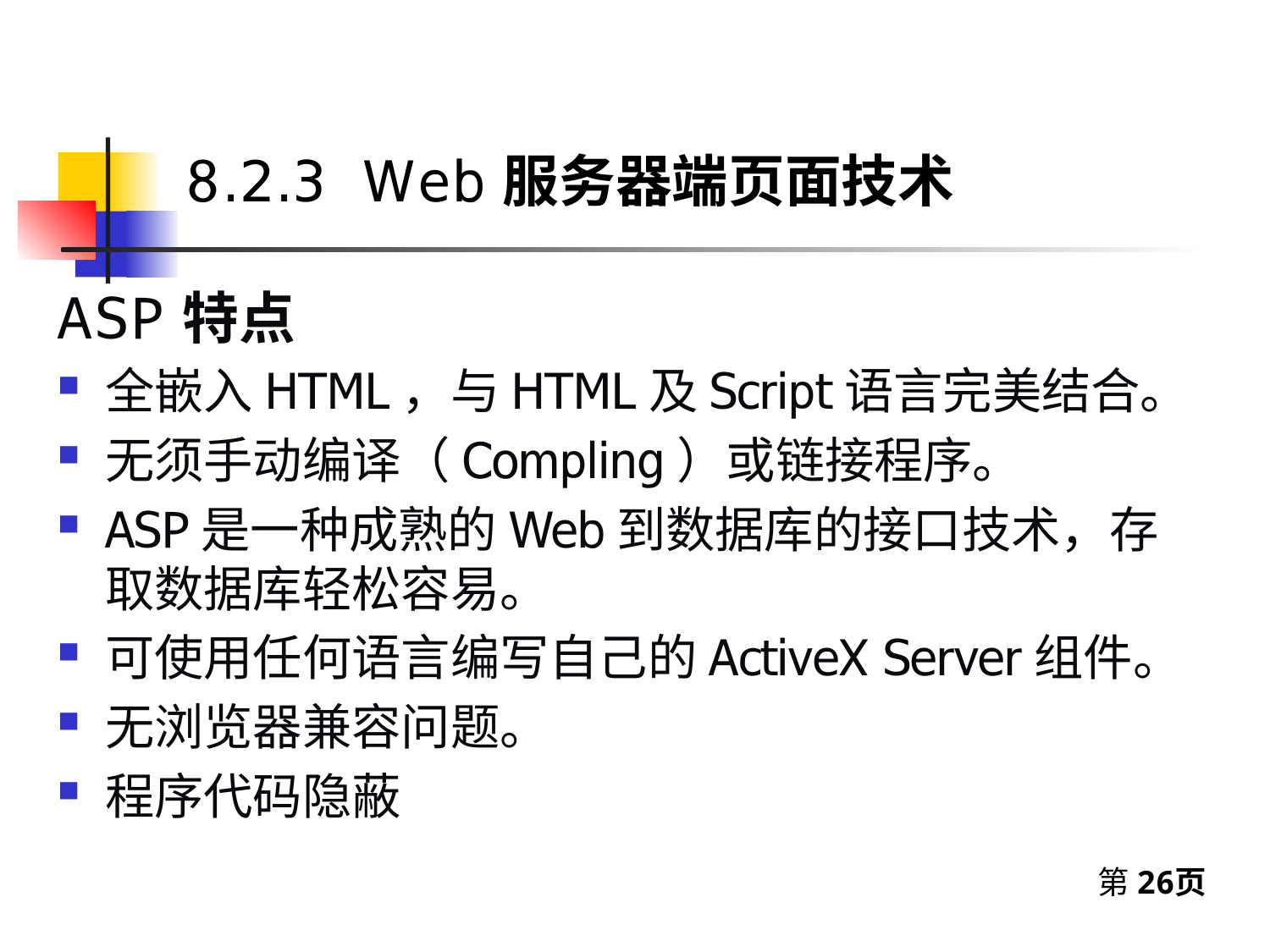

8.2.3  Web服务器端页面技术
ASP特点
全嵌入HTML，与HTML及Script语言完美结合。
无须手动编译（Compling）或链接程序。
ASP是一种成熟的Web到数据库的接口技术，存取数据库轻松容易。
可使用任何语言编写自己的ActiveX Server组件。
无浏览器兼容问题。
程序代码隐蔽